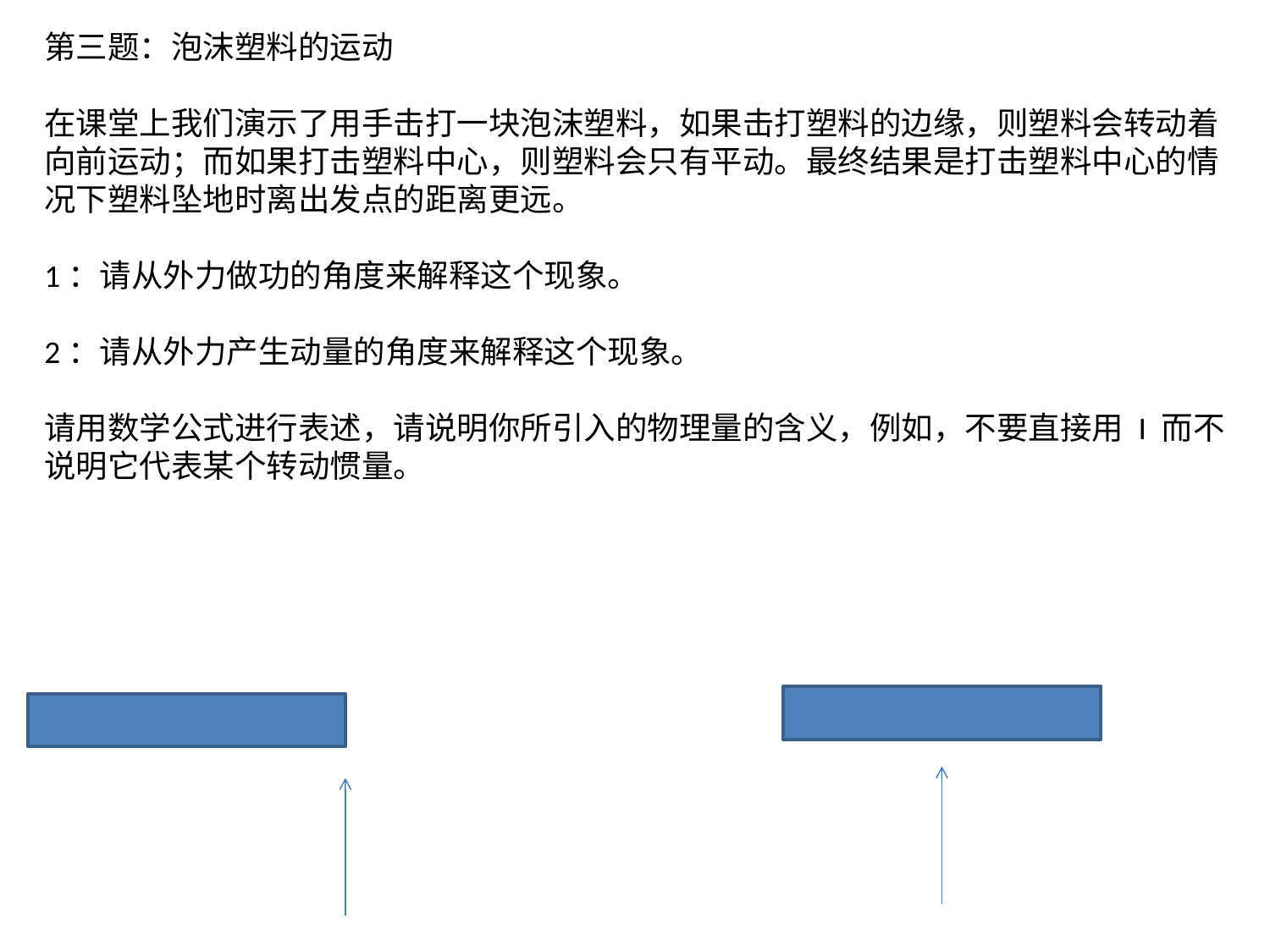

第三题：泡沫塑料的运动

在课堂上我们演示了用手击打一块泡沫塑料，如果击打塑料的边缘，则塑料会转动着向前运动；而如果打击塑料中心，则塑料会只有平动。最终结果是打击塑料中心的情况下塑料坠地时离出发点的距离更远。

1：请从外力做功的角度来解释这个现象。

2：请从外力产生动量的角度来解释这个现象。

请用数学公式进行表述，请说明你所引入的物理量的含义，例如，不要直接用 I 而不说明它代表某个转动惯量。